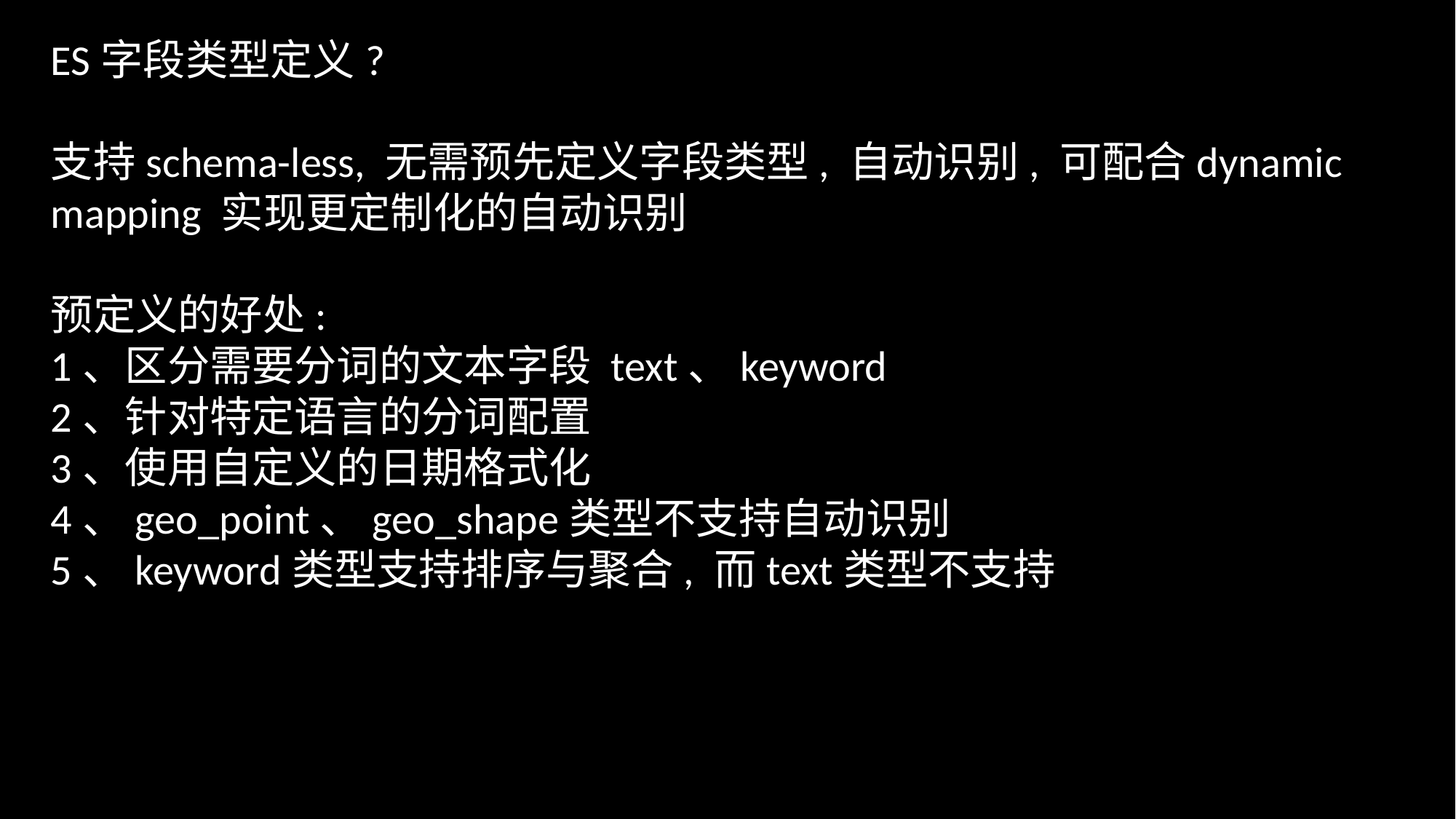

ES字段类型定义?

支持schema-less, 无需预先定义字段类型, 自动识别, 可配合dynamic mapping 实现更定制化的自动识别

预定义的好处:
1、区分需要分词的文本字段 text、keyword
2、针对特定语言的分词配置
3、使用自定义的日期格式化
4、geo_point、geo_shape类型不支持自动识别
5、keyword类型支持排序与聚合, 而text类型不支持